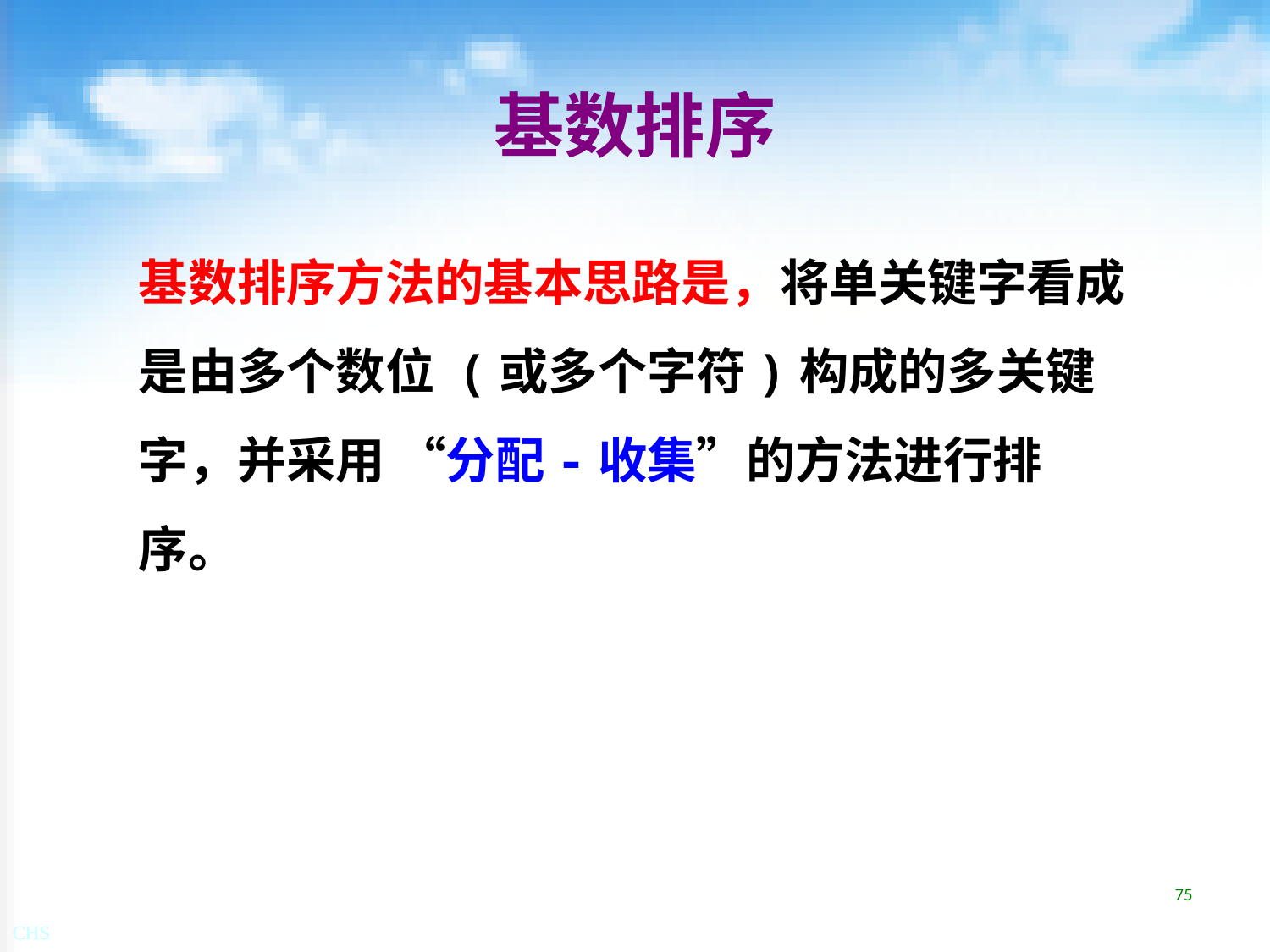

# 基数排序
基数排序方法的基本思路是，将单关键字看成是由多个数位 (或多个字符)构成的多关键字，并采用 “分配-收集”的方法进行排序。
75